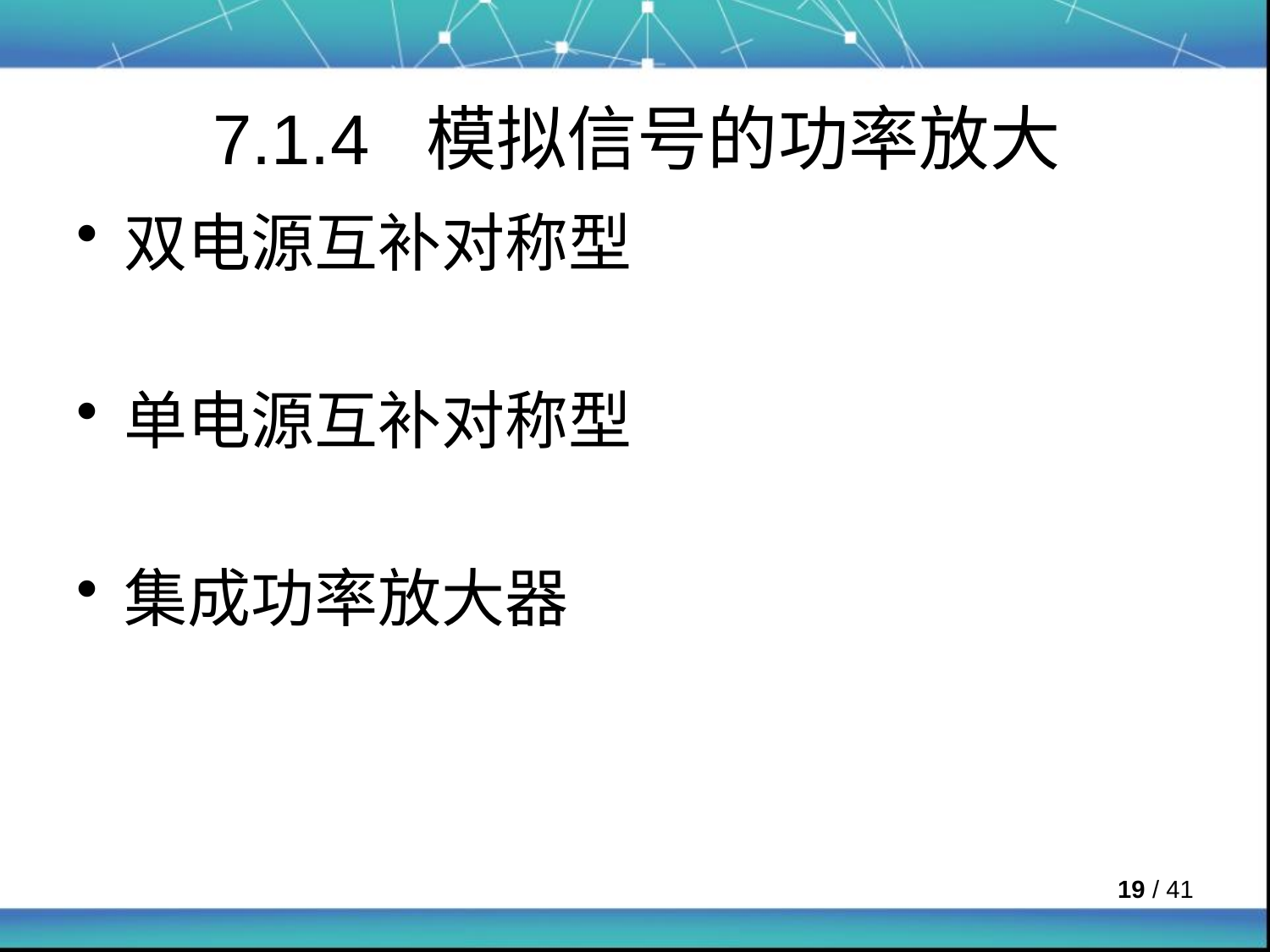

# 7.1.4  模拟信号的功率放大
双电源互补对称型

单电源互补对称型

集成功率放大器
19 / 41